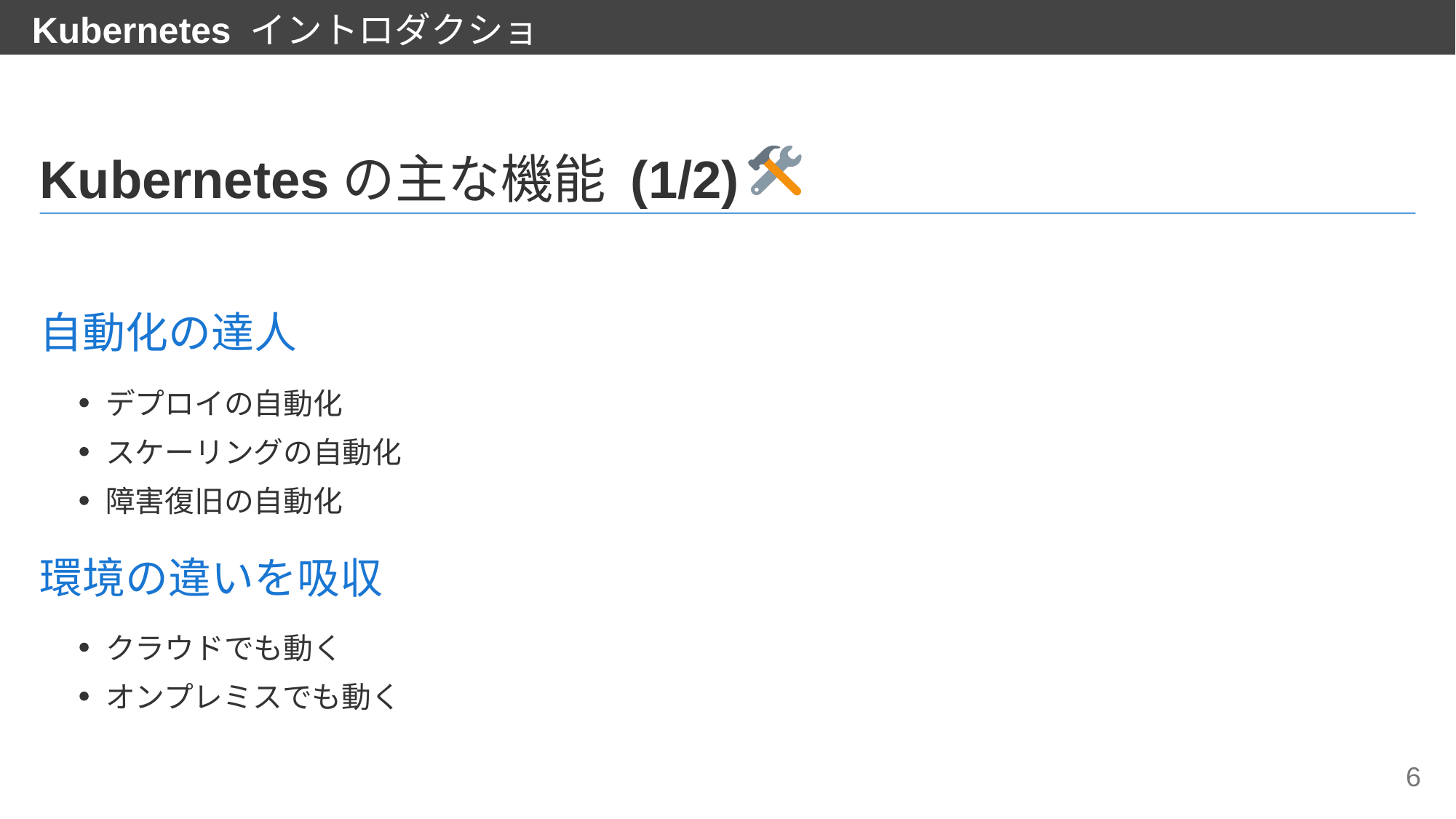

Kubernetes イントロダクション

Kubernetesの主な機能 (1/2)

⾃動化の達⼈
デプロイの⾃動化

スケーリングの⾃動化

障害復旧の⾃動化

環境の違いを吸収
クラウドでも動く

オンプレミスでも動く

6